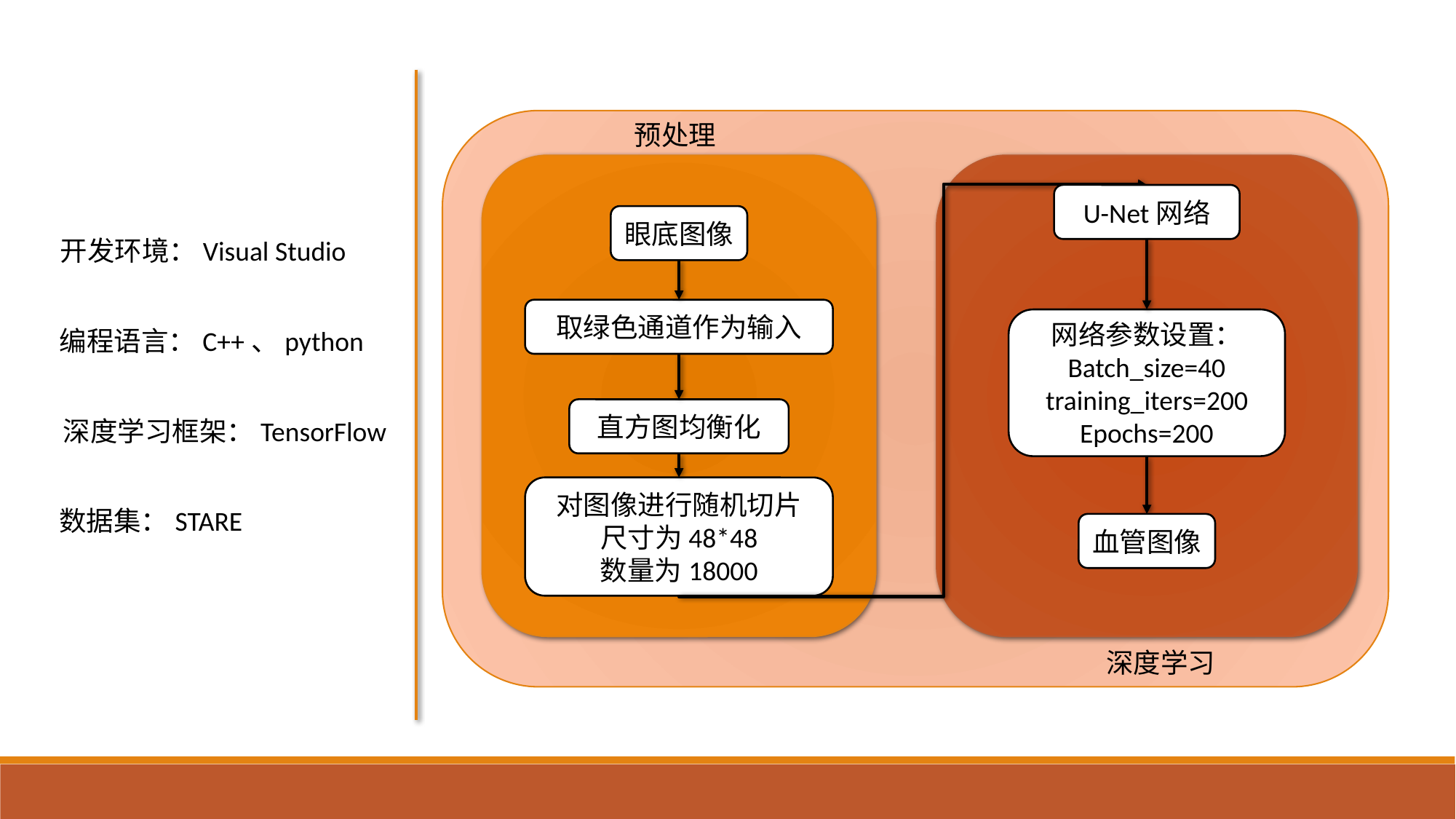

预处理

U-Net网络
眼底图像
开发环境：Visual Studio
取绿色通道作为输入
网络参数设置：
Batch_size=40
training_iters=200
Epochs=200
编程语言：C++、python
直方图均衡化
深度学习框架：TensorFlow
对图像进行随机切片 尺寸为48*48
数量为18000

数据集：STARE
血管图像
深度学习